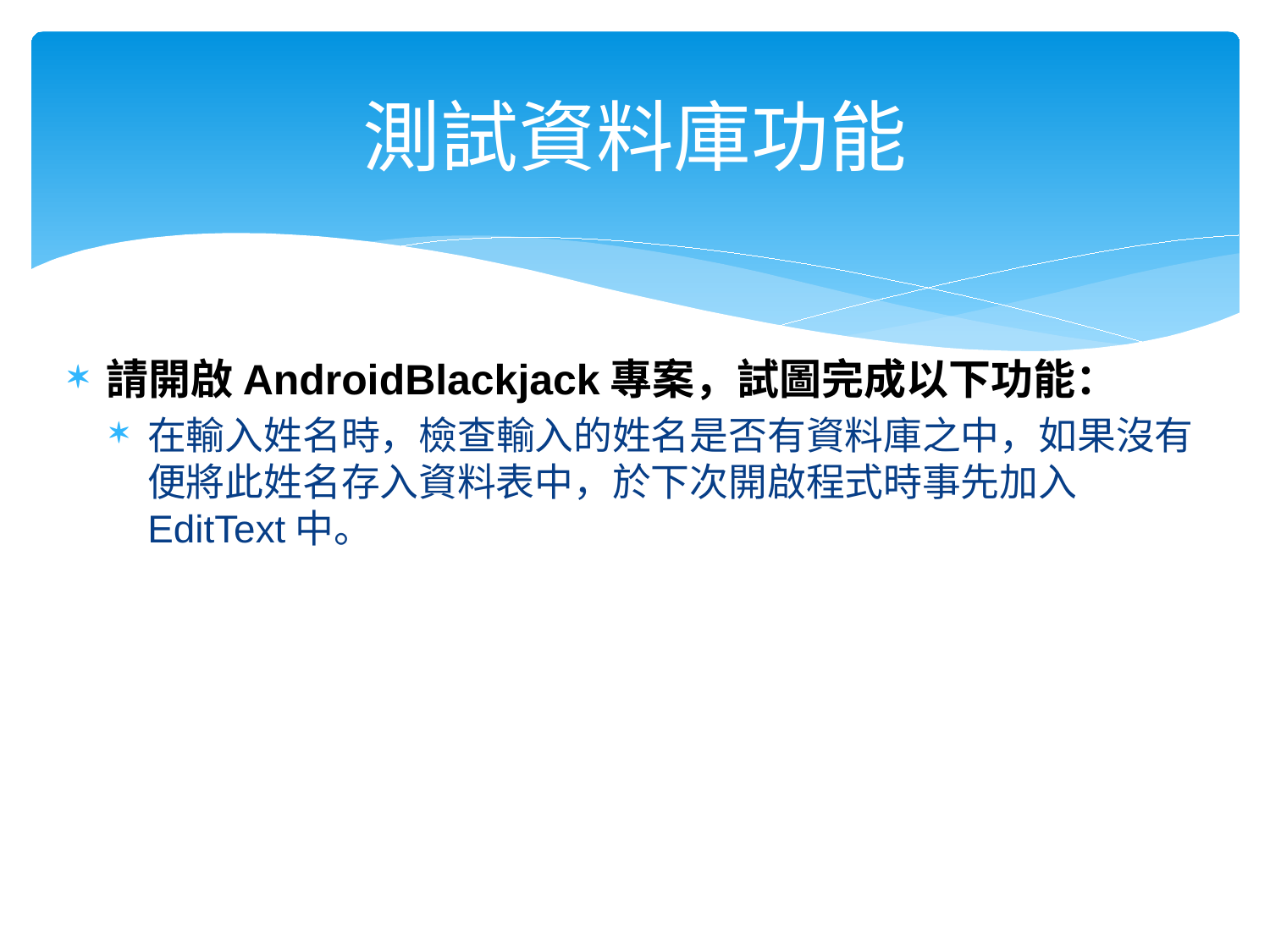

# 測試資料庫功能
請開啟AndroidBlackjack專案，試圖完成以下功能：
在輸入姓名時，檢查輸入的姓名是否有資料庫之中，如果沒有便將此姓名存入資料表中，於下次開啟程式時事先加入EditText中。